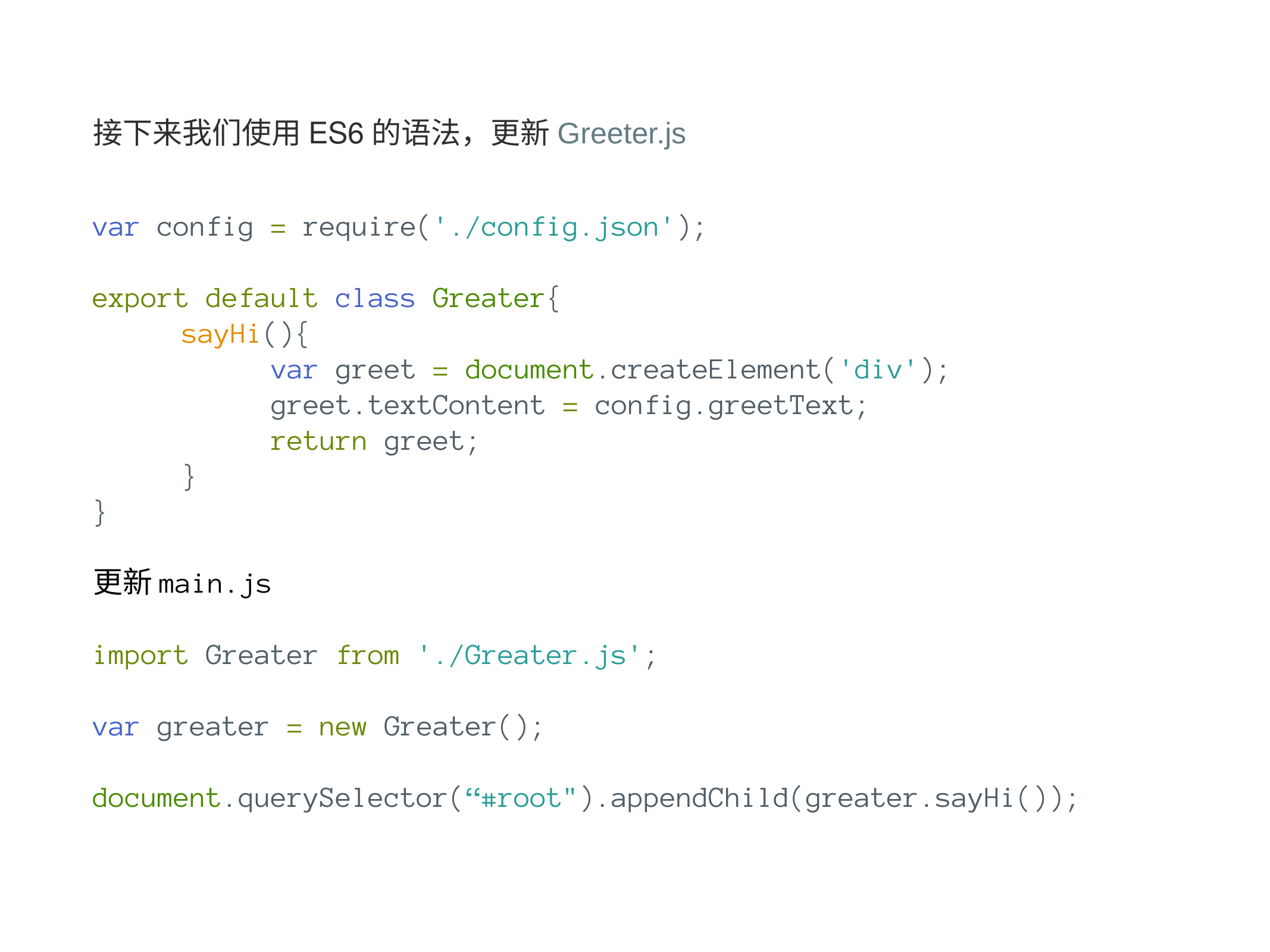

接下来我们使用ES6的语法，更新Greeter.js

var config = require('./config.json');

export default class Greater{
	sayHi(){
		var greet = document.createElement('div');
  		greet.textContent = config.greetText;
  		return greet;
	}
}

更新main.js

import Greater from './Greater.js';

var greater = new Greater();

document.querySelector(“#root").appendChild(greater.sayHi());